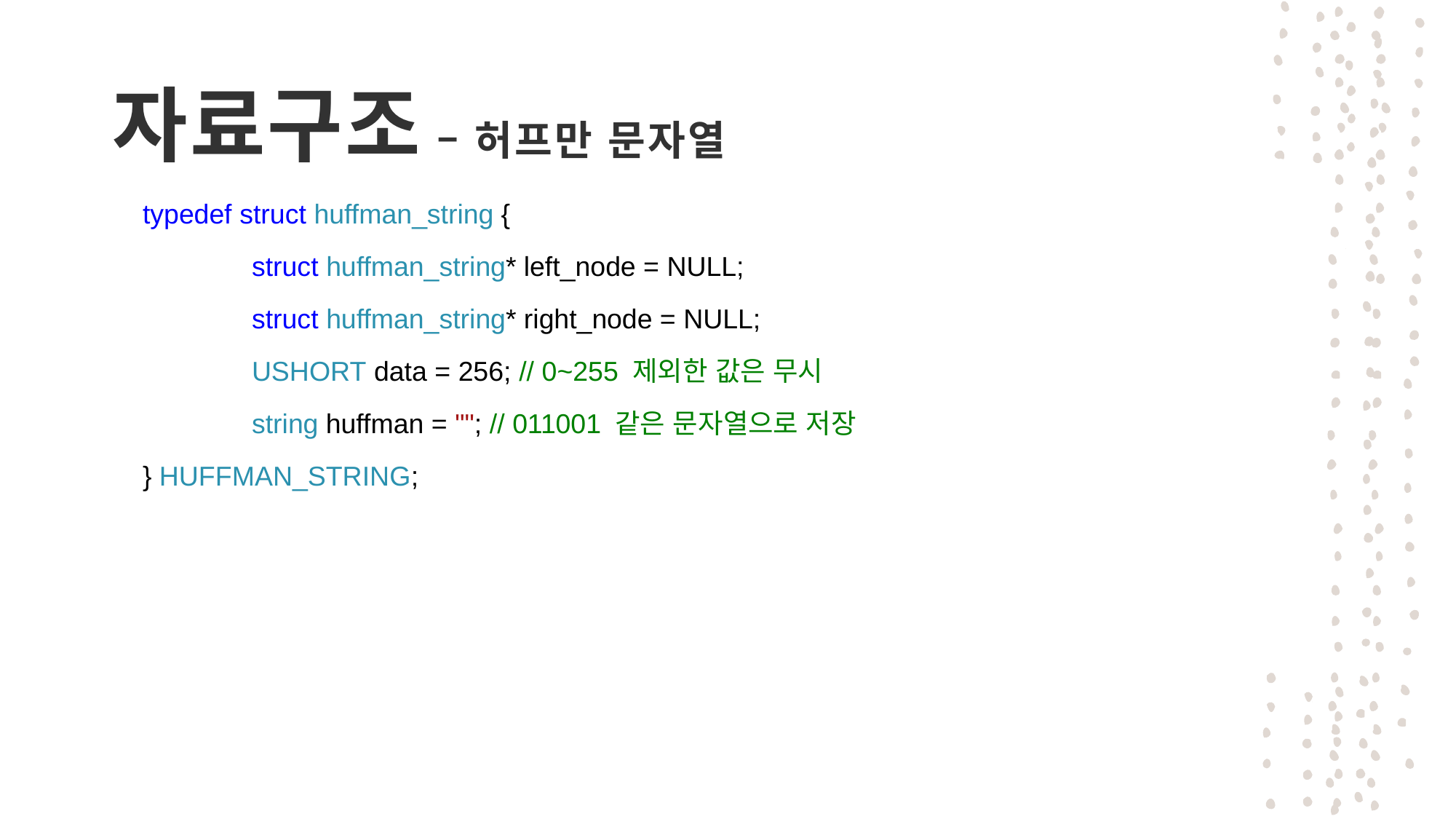

# 자료구조 – 허프만 문자열
typedef struct huffman_string {
	struct huffman_string* left_node = NULL;
	struct huffman_string* right_node = NULL;
	USHORT data = 256; // 0~255 제외한 값은 무시
	string huffman = ""; // 011001 같은 문자열으로 저장
} HUFFMAN_STRING;